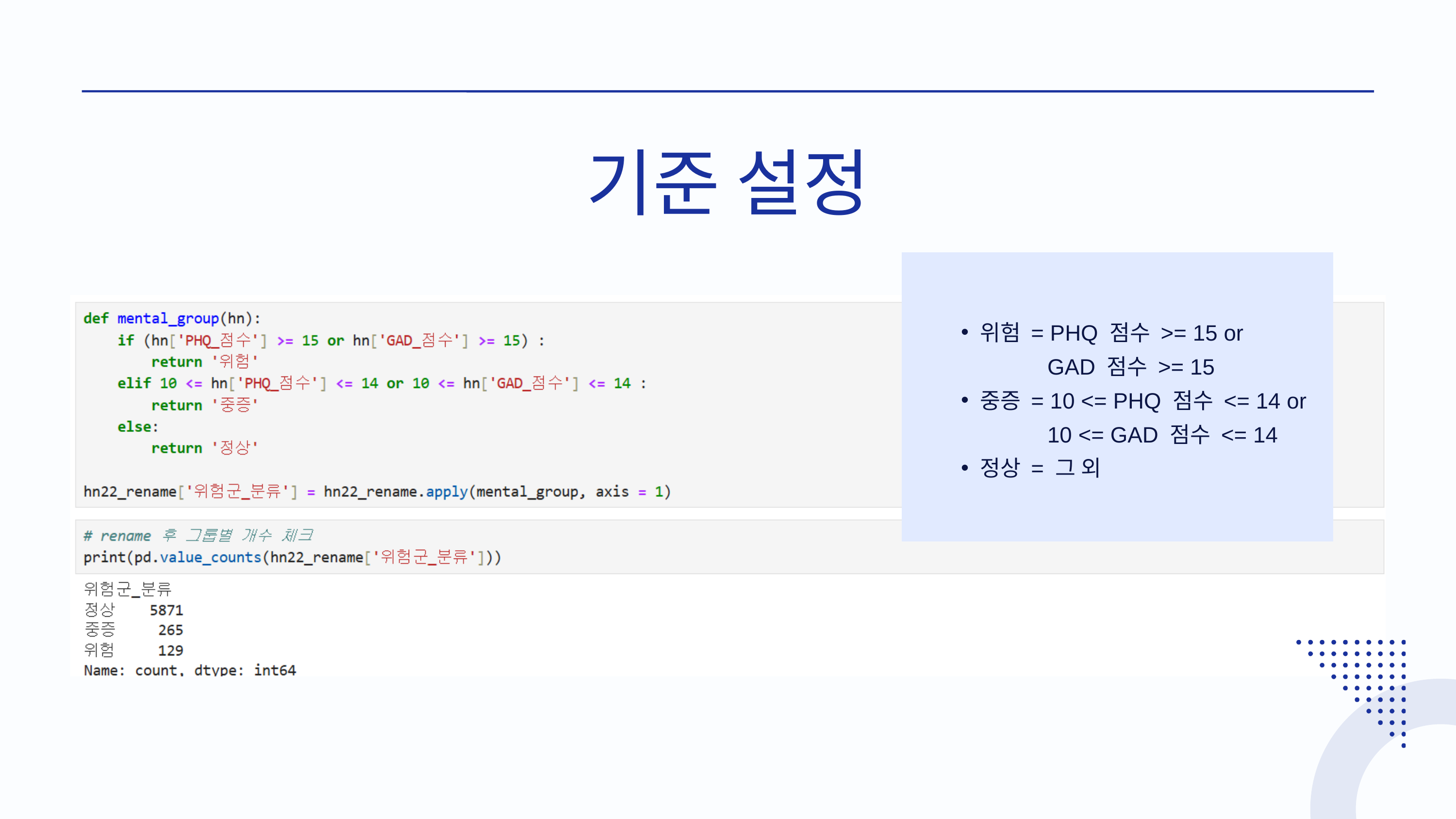

기준 설정

위험 = PHQ 점수 >= 15 or
                 GAD 점수 >= 15
중증 = 10 <= PHQ 점수 <= 14 or
                 10 <= GAD 점수 <= 14
정상 = 그 외